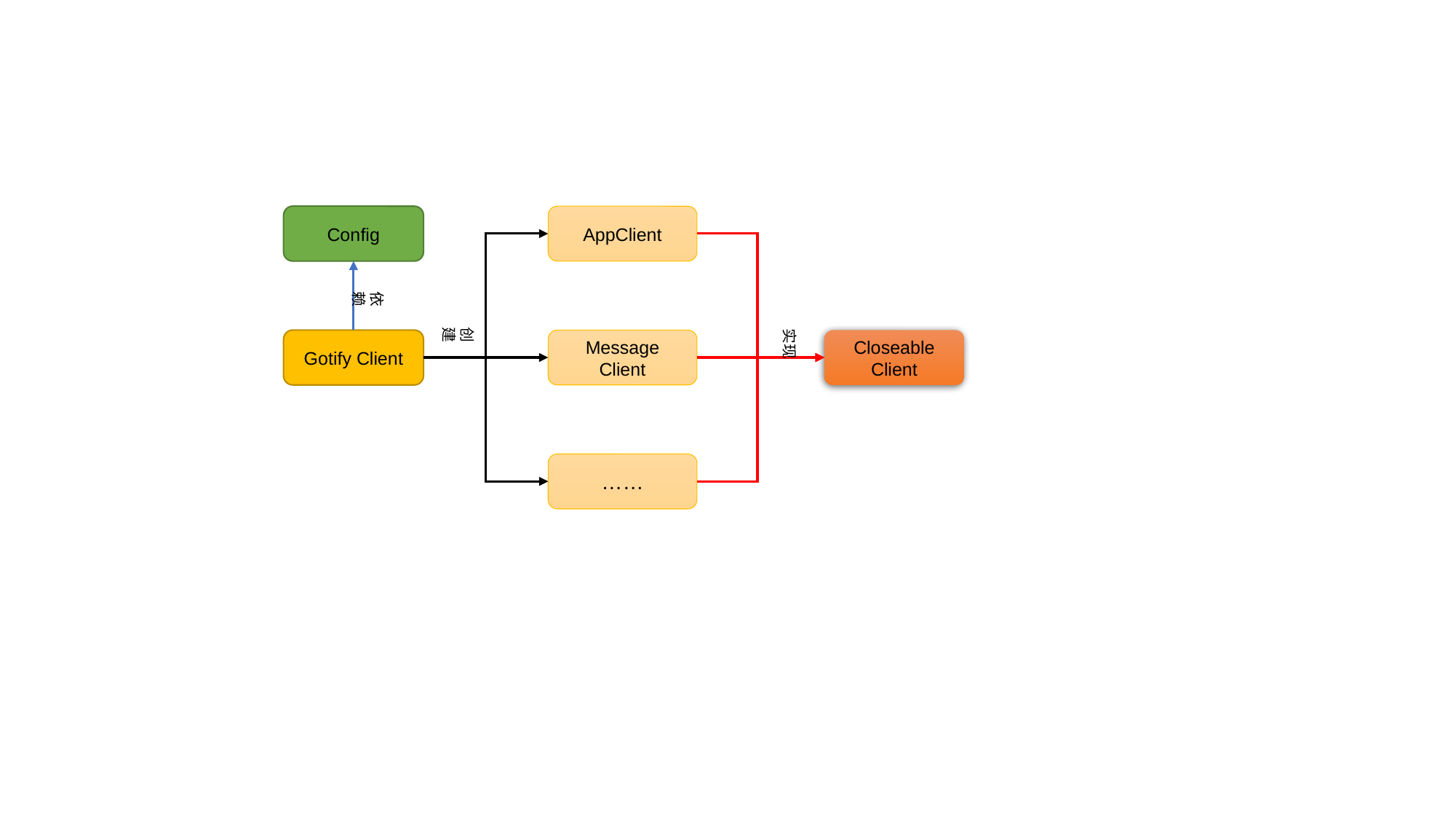

Config
AppClient
依赖
创建
实现
Gotify Client
Message
Client
Closeable
Client
……